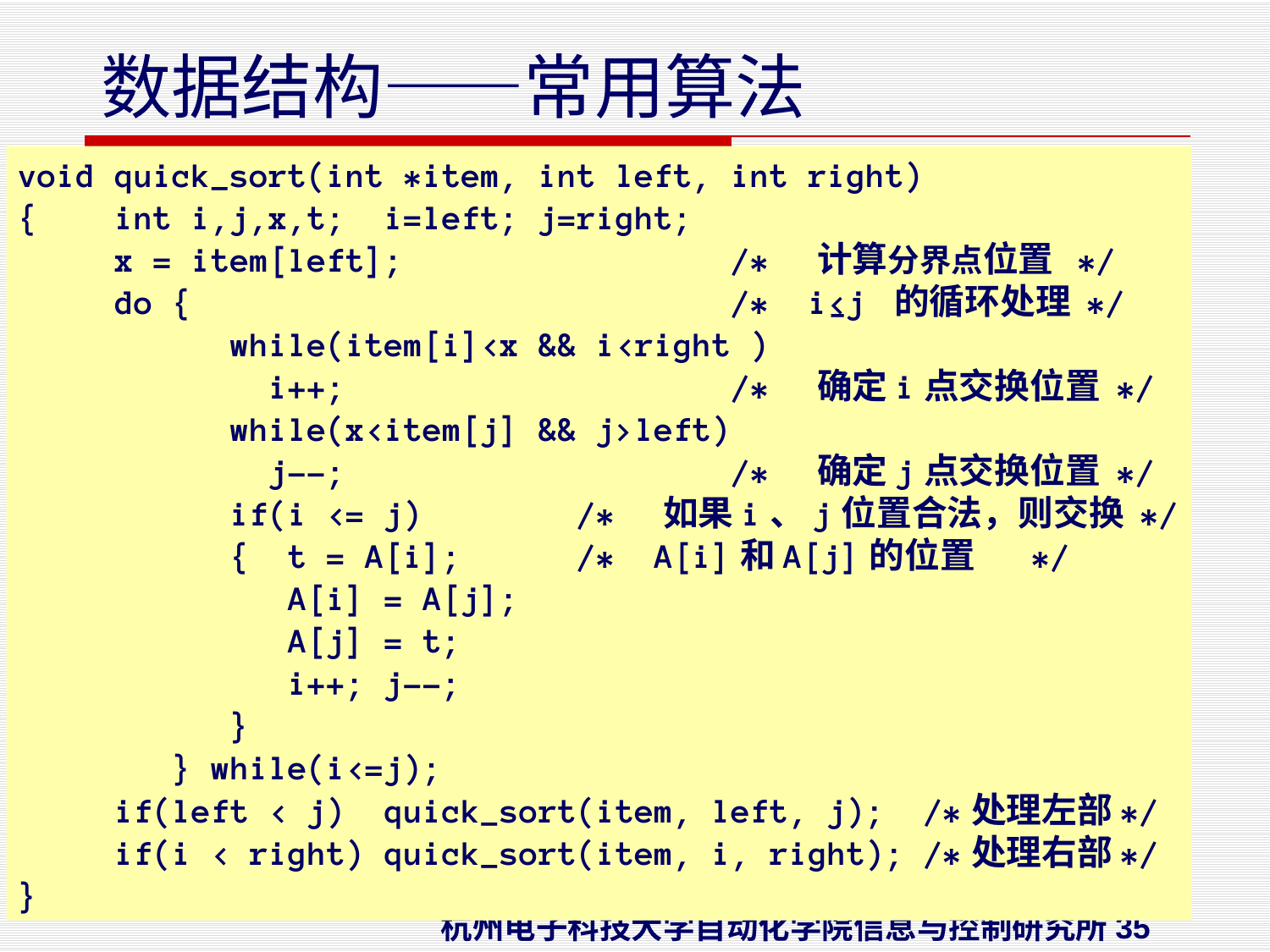

void quick_sort(int *item, int left, int right)
{    int i,j,x,t;  i=left; j=right;
     x = item[left];                 /*  计算分界点位置  */
     do {                            /*  i≤j 的循环处理 */
           while(item[i]<x && i<right )
             i++;                    /*  确定i点交换位置 */
           while(x<item[j] && j>left)
             j--;                    /*  确定j点交换位置 */
           if(i <= j)        /*  如果i、j位置合法，则交换 */
           {  t = A[i];      /*  A[i]和A[j]的位置      */
              A[i] = A[j];
              A[j] = t;
              i++; j--;
           }
        } while(i<=j);
     if(left < j)  quick_sort(item, left, j);  /*处理左部*/
     if(i < right) quick_sort(item, i, right); /*处理右部*/
}
快速排序——算法实现